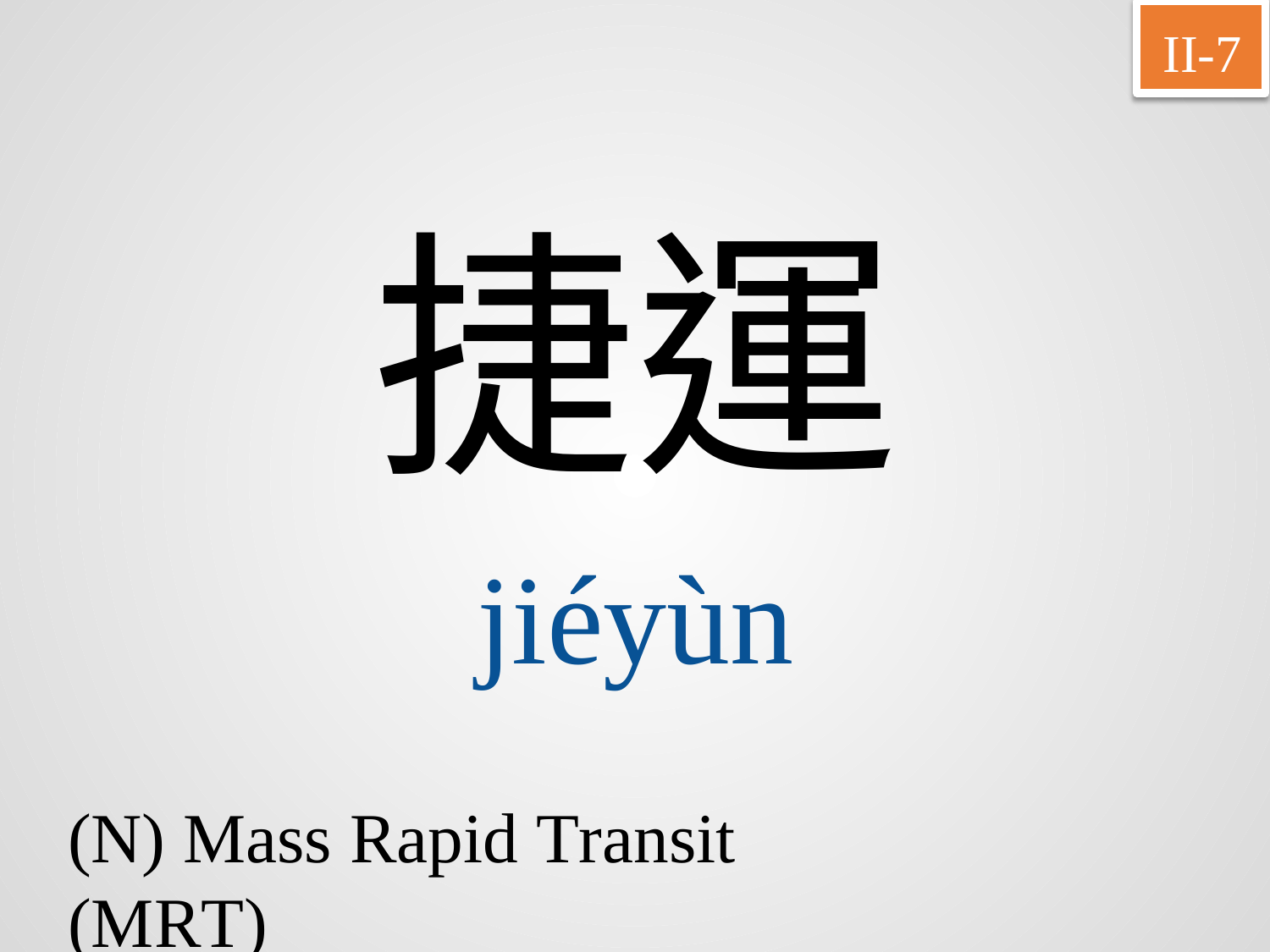

II-7

捷運
jiéyùn
(N) Mass Rapid Transit (MRT)